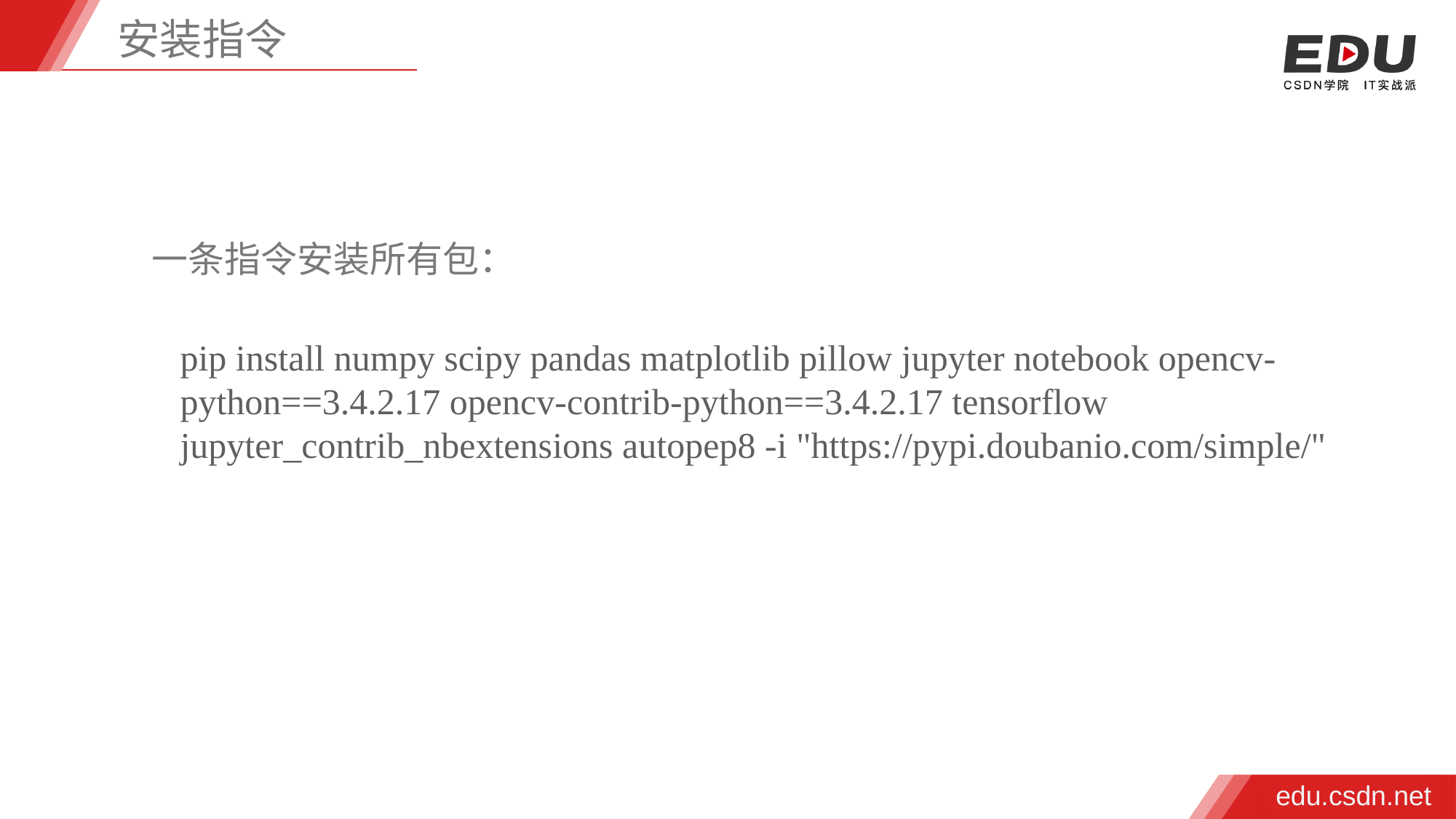

安装指令
一条指令安装所有包：
pip install numpy scipy pandas matplotlib pillow jupyter notebook opencv-python==3.4.2.17 opencv-contrib-python==3.4.2.17 tensorflow jupyter_contrib_nbextensions autopep8 -i "https://pypi.doubanio.com/simple/"
edu.csdn.net